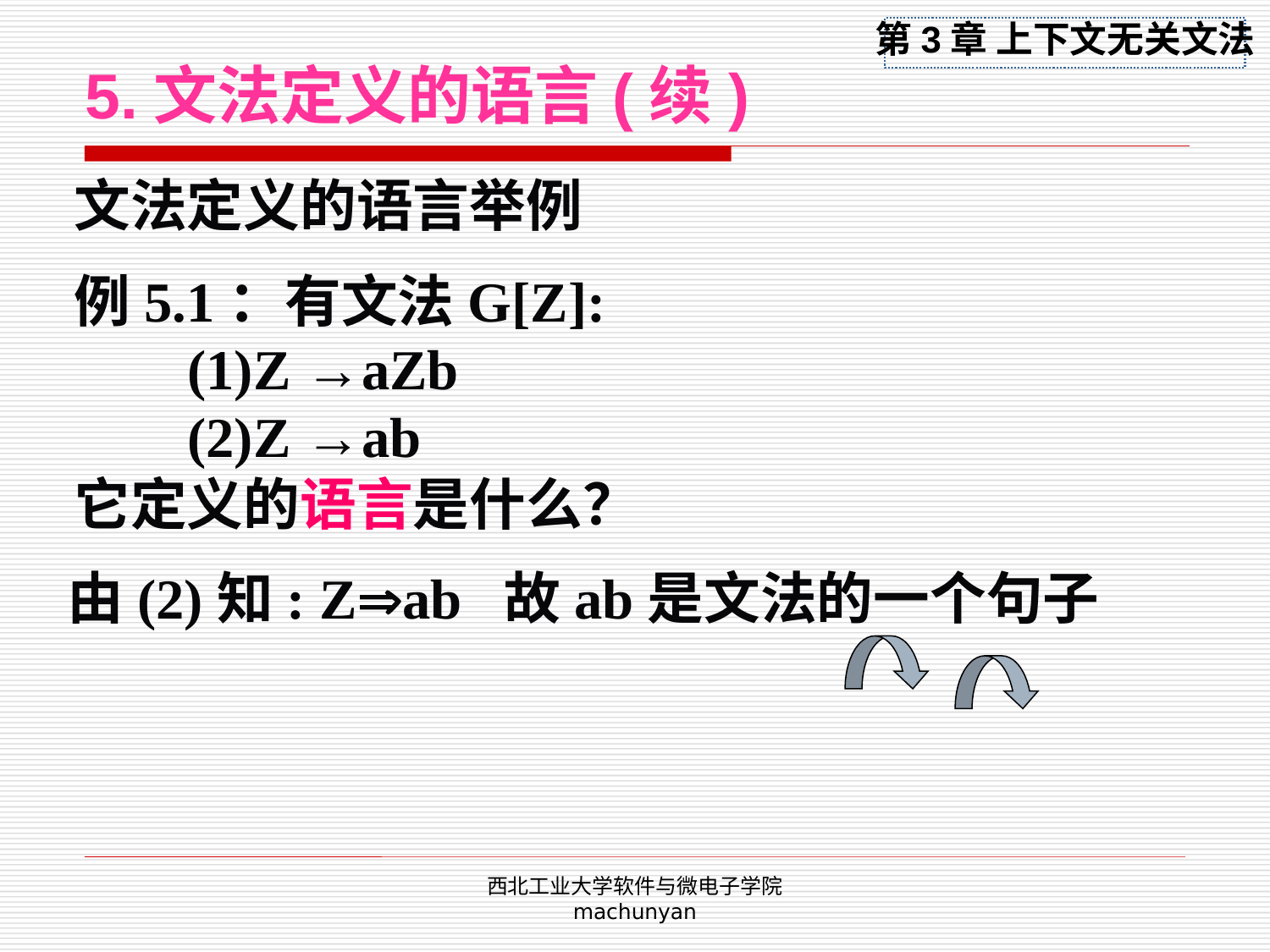

5.文法定义的语言(续)
文法定义的语言举例
例5.1：有文法G[Z]:
        (1)Z →aZb
        (2)Z →ab
它定义的语言是什么？
由(2)知: Z⇒ab  故ab是文法的一个句子

西北工业大学软件与微电子学院 machunyan
33